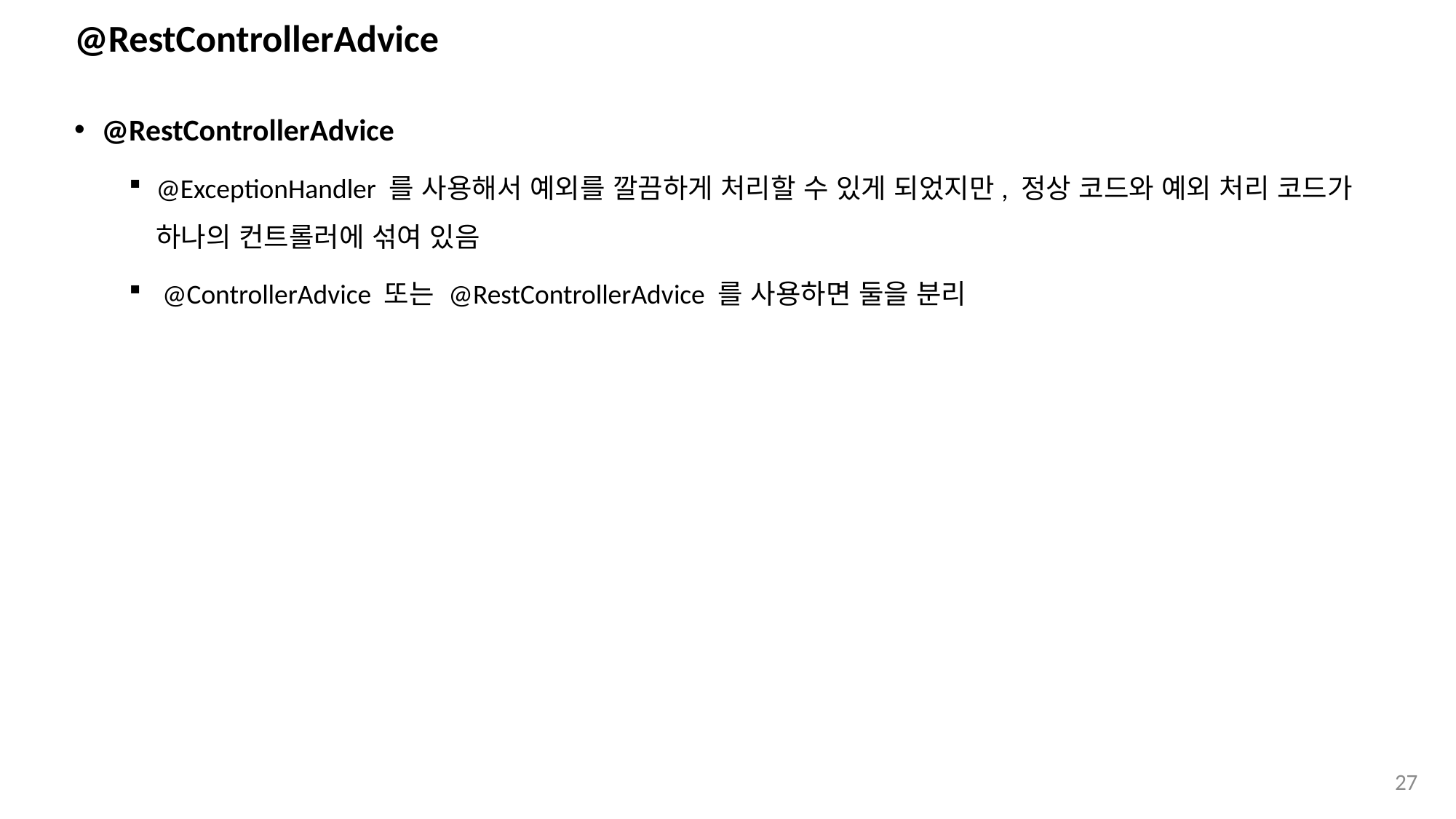

# @RestControllerAdvice
@RestControllerAdvice
@ExceptionHandler 를 사용해서 예외를 깔끔하게 처리할 수 있게 되었지만, 정상 코드와 예외 처리 코드가 하나의 컨트롤러에 섞여 있음
 @ControllerAdvice 또는 @RestControllerAdvice 를 사용하면 둘을 분리
27